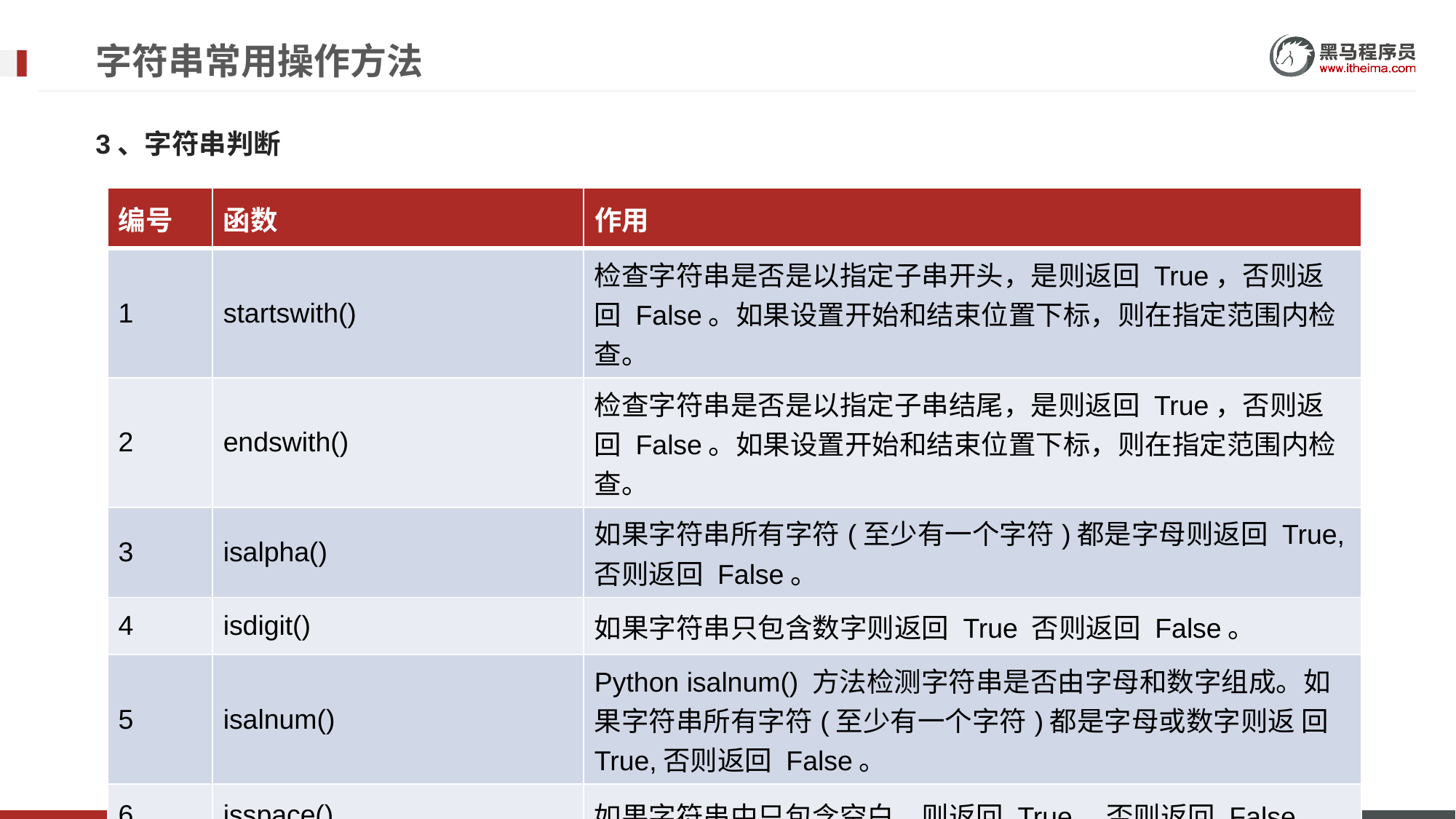

# 字符串常用操作方法
3、字符串判断
| 编号 | 函数 | 作用 |
| --- | --- | --- |
| 1 | startswith() | 检查字符串是否是以指定子串开头，是则返回 True，否则返回 False。如果设置开始和结束位置下标，则在指定范围内检查。 |
| 2 | endswith() | 检查字符串是否是以指定子串结尾，是则返回 True，否则返回 False。如果设置开始和结束位置下标，则在指定范围内检查。 |
| 3 | isalpha() | 如果字符串所有字符(至少有一个字符)都是字母则返回 True, 否则返回 False。 |
| 4 | isdigit() | 如果字符串只包含数字则返回 True 否则返回 False。 |
| 5 | isalnum() | Python isalnum() 方法检测字符串是否由字母和数字组成。如果字符串所有字符(至少有一个字符)都是字母或数字则返 回 True,否则返回 False。 |
| 6 | isspace() | 如果字符串中只包含空白，则返回 True，否则返回 False |